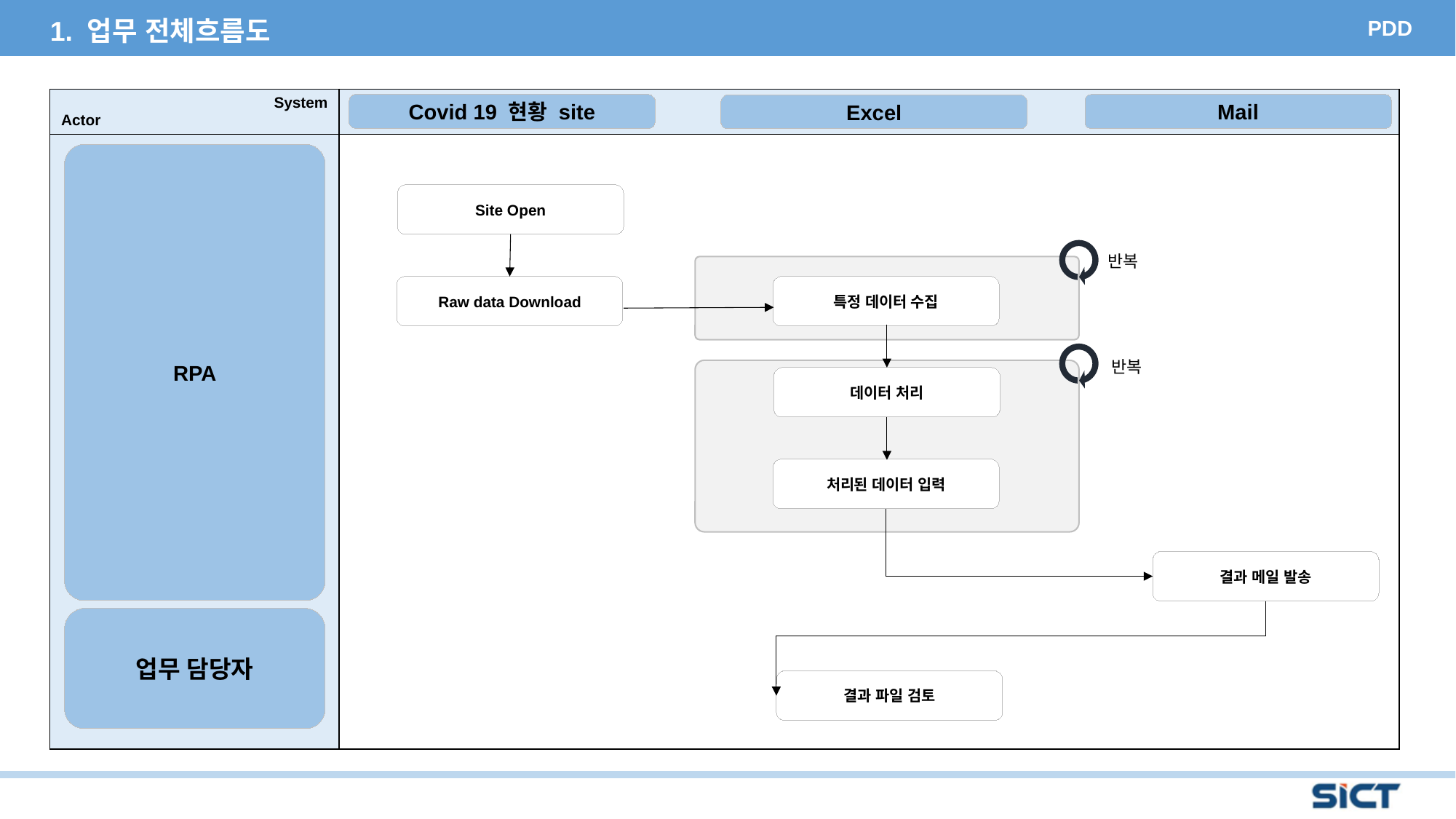

1. 업무 전체흐름도
| System Actor |  |
| --- | --- |
|  |  |
Covid 19 현황 site
Mail
Excel
RPA
Site Open

반복

Raw data Download
특정 데이터 수집

반복

데이터 처리
처리된 데이터 입력
결과 메일 발송
업무 담당자
결과 파일 검토